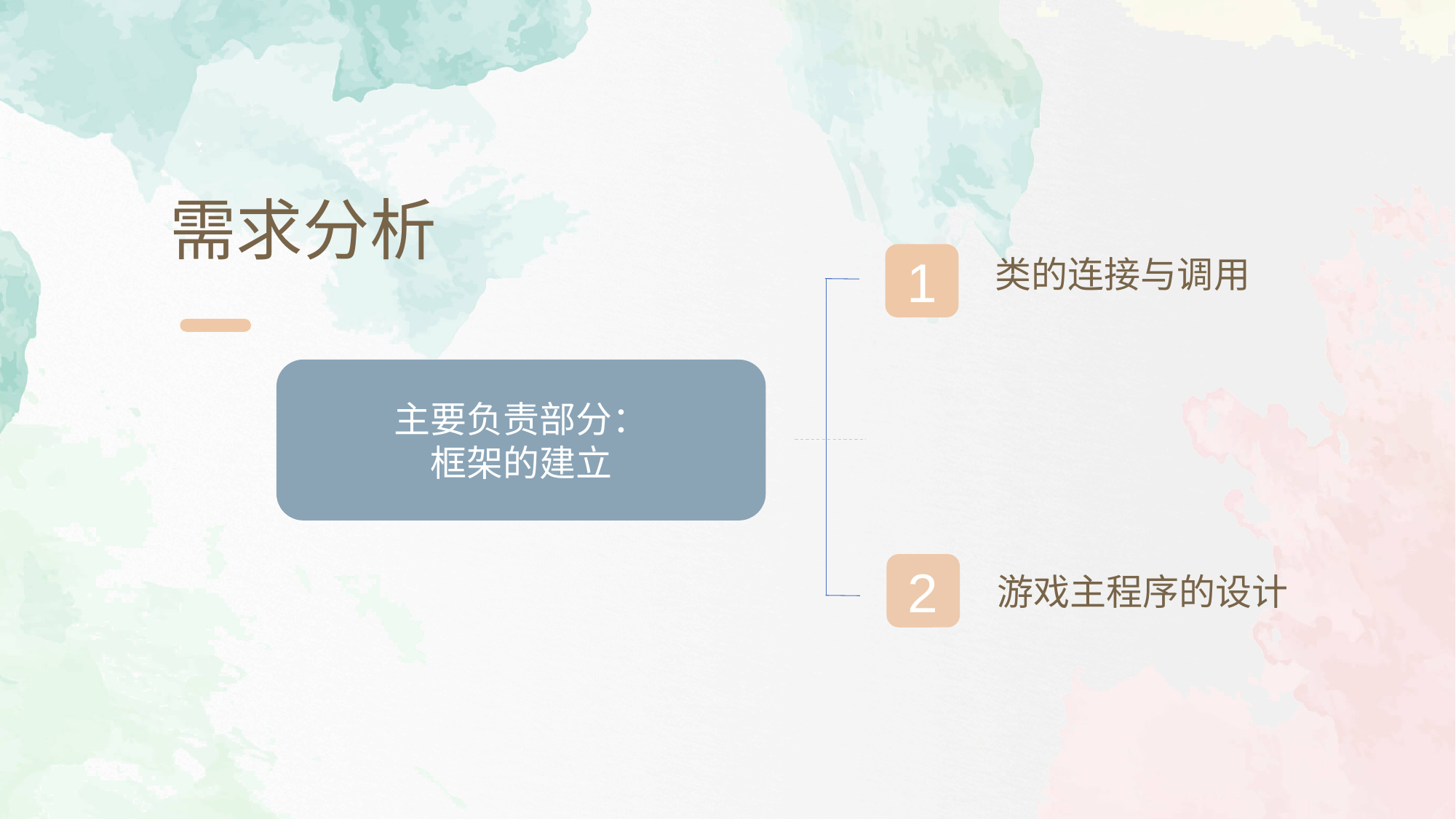

需求分析

1
类的连接与调用
主要负责部分：
框架的建立
2
游戏主程序的设计